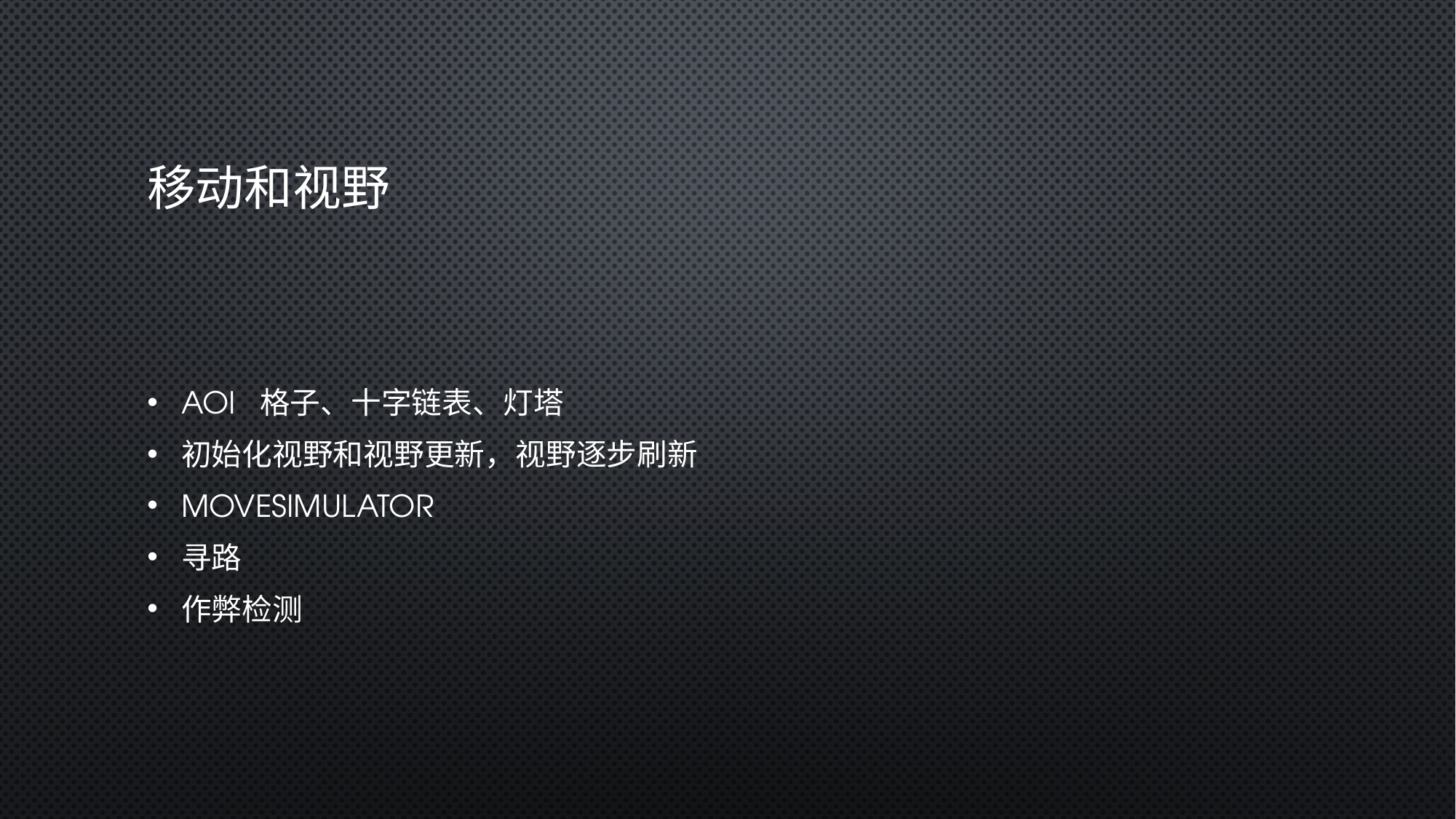

# 移动和视野
AOI  格子、十字链表、灯塔
初始化视野和视野更新，视野逐步刷新
MoveSimulator
寻路
作弊检测